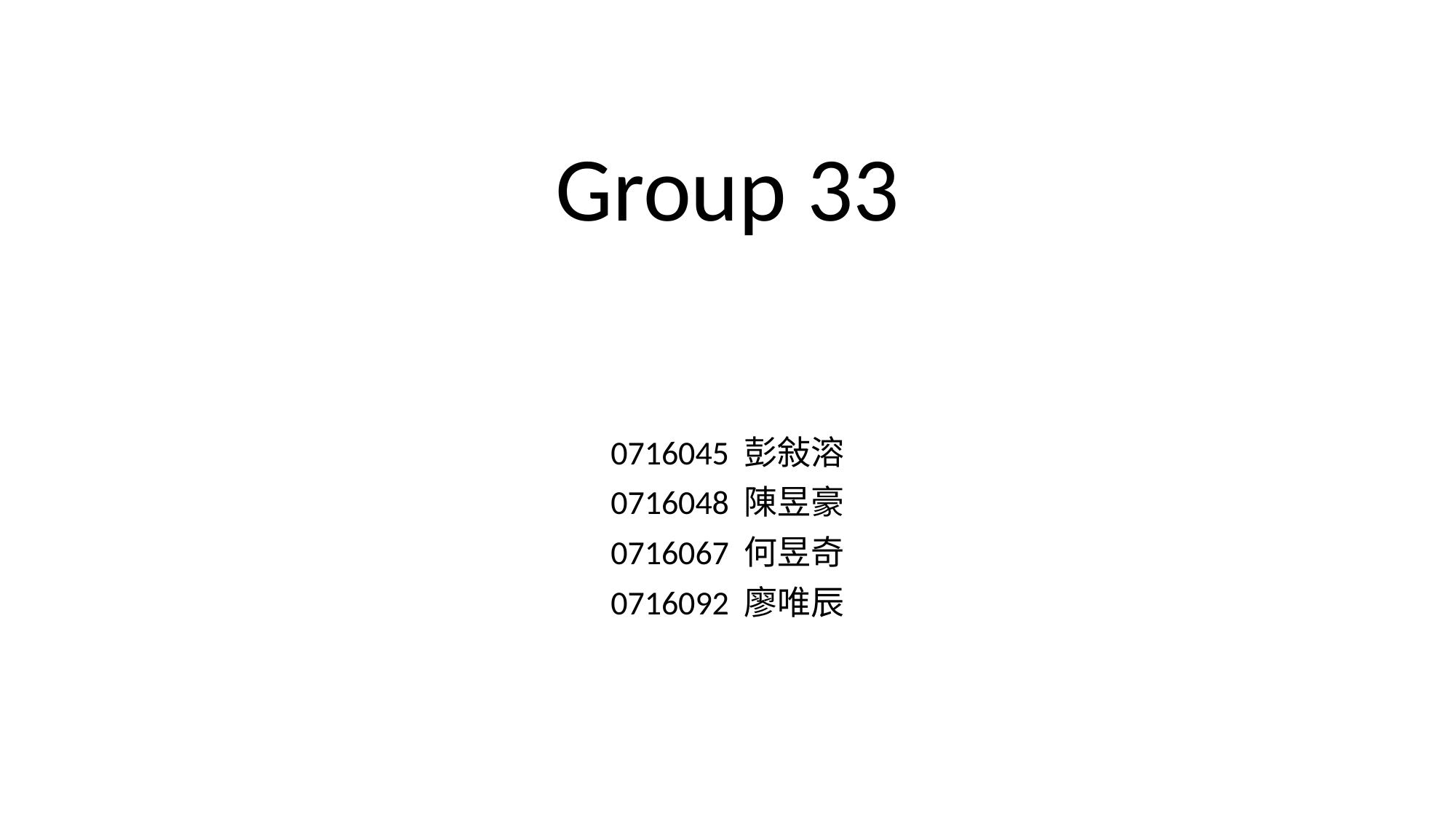

# Group 33
0716045 彭敍溶
0716048 陳昱豪
0716067 何昱奇
0716092 廖唯辰